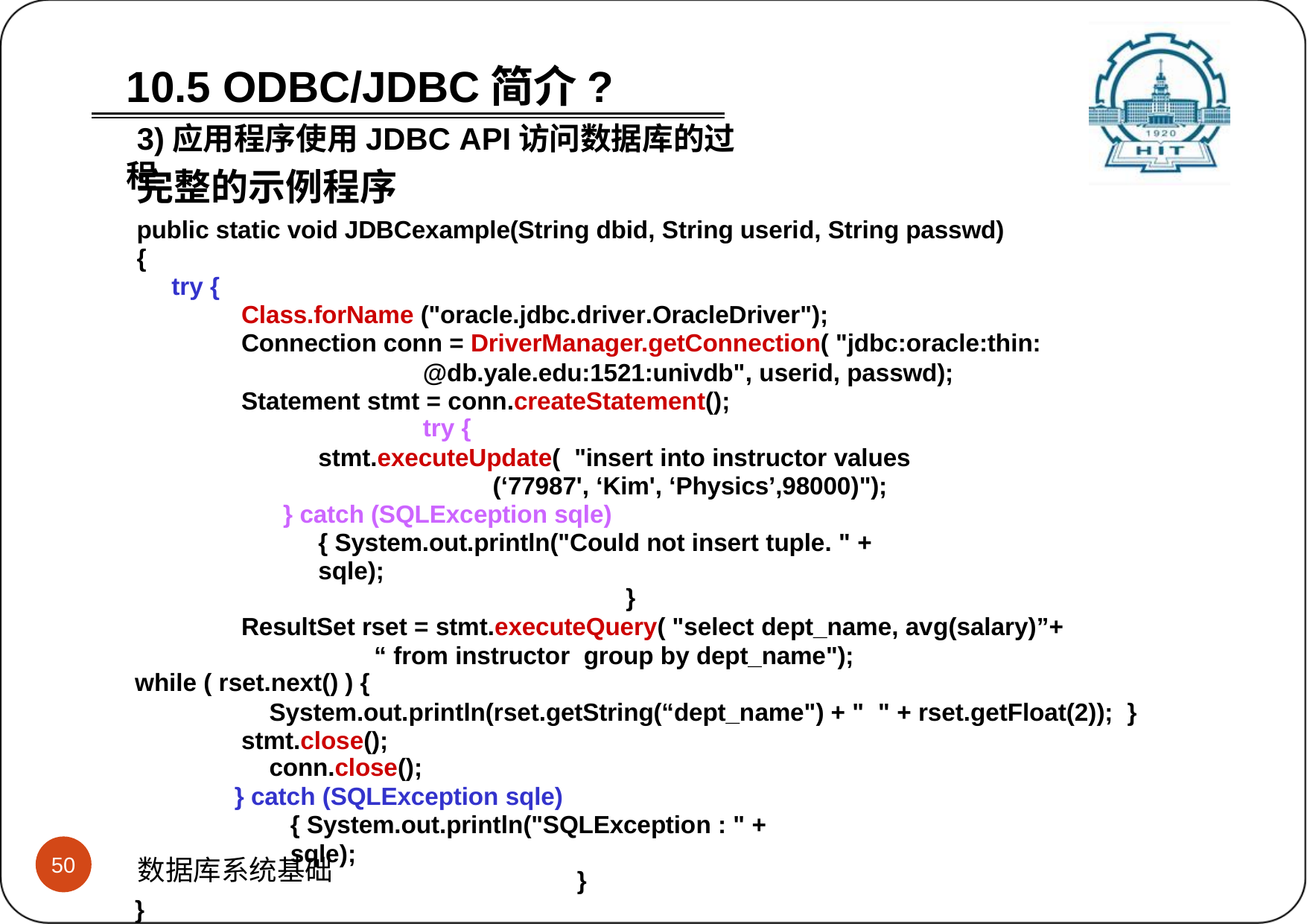

# 10.5 ODBC/JDBC简介?
(3)应用程序使用JDBC API访问数据库的过程
完整的示例程序
public static void JDBCexample(String dbid, String userid, String passwd)
{
try {
Class.forName ("oracle.jdbc.driver.OracleDriver");
Connection conn = DriverManager.getConnection( "jdbc:oracle:thin:
@db.yale.edu:1521:univdb", userid, passwd); Statement stmt = conn.createStatement();
try {
stmt.executeUpdate(  "insert into instructor values (‘77987', ‘Kim', ‘Physics’,98000)");
} catch (SQLException sqle) { System.out.println("Could not insert tuple. " + sqle);
}
ResultSet rset = stmt.executeQuery( "select dept_name, avg(salary)”+ “ from instructor  group by dept_name");
while ( rset.next() ) {
System.out.println(rset.getString(“dept_name") + "  " + rset.getFloat(2));  } stmt.close();
conn.close();
} catch (SQLException sqle) { System.out.println("SQLException : " + sqle);
}
}